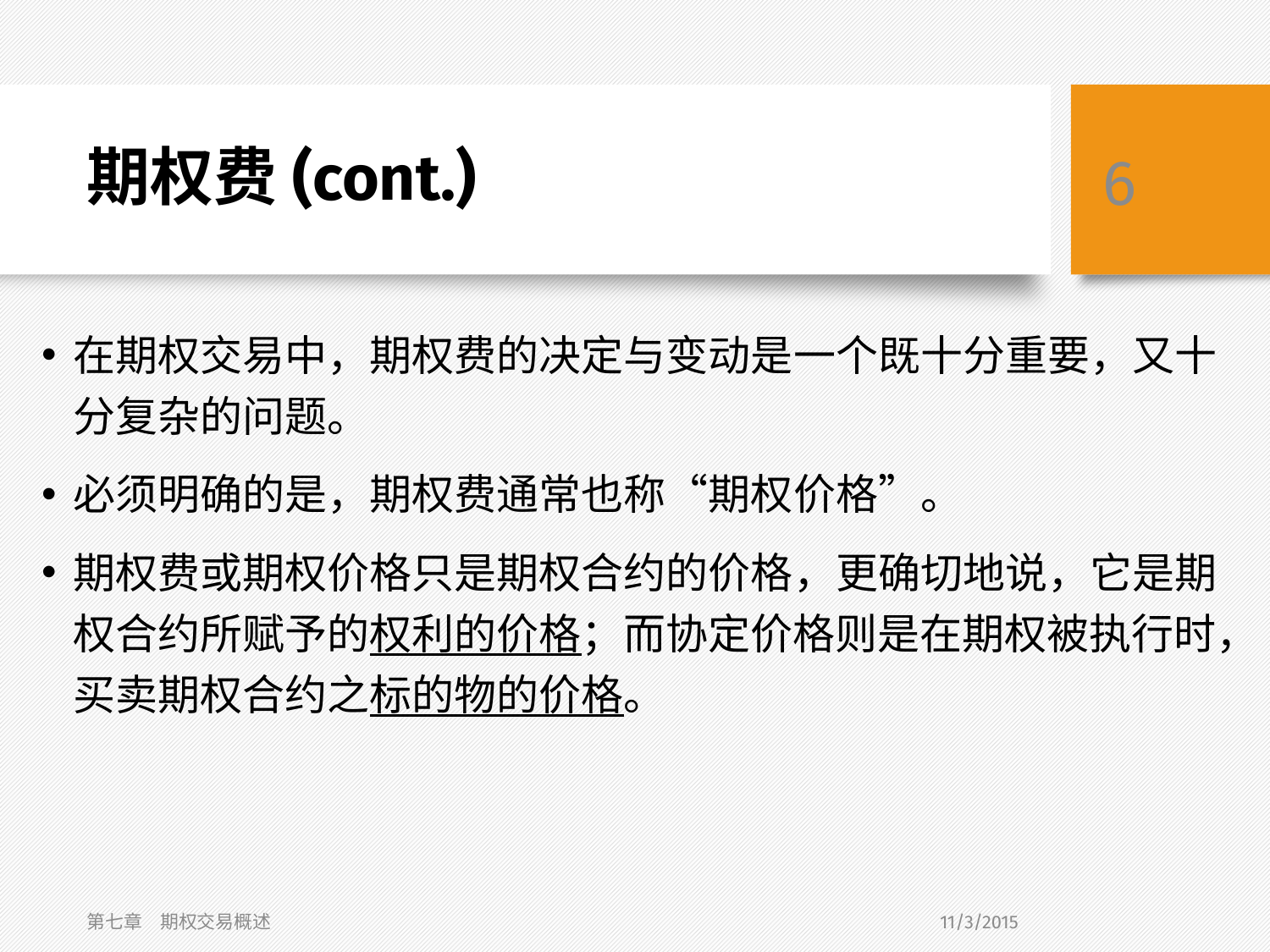

# 期权费(cont.)
6
在期权交易中，期权费的决定与变动是一个既十分重要，又十分复杂的问题。
必须明确的是，期权费通常也称“期权价格”。
期权费或期权价格只是期权合约的价格，更确切地说，它是期权合约所赋予的权利的价格；而协定价格则是在期权被执行时，买卖期权合约之标的物的价格。

11/3/2015
第七章　期权交易概述